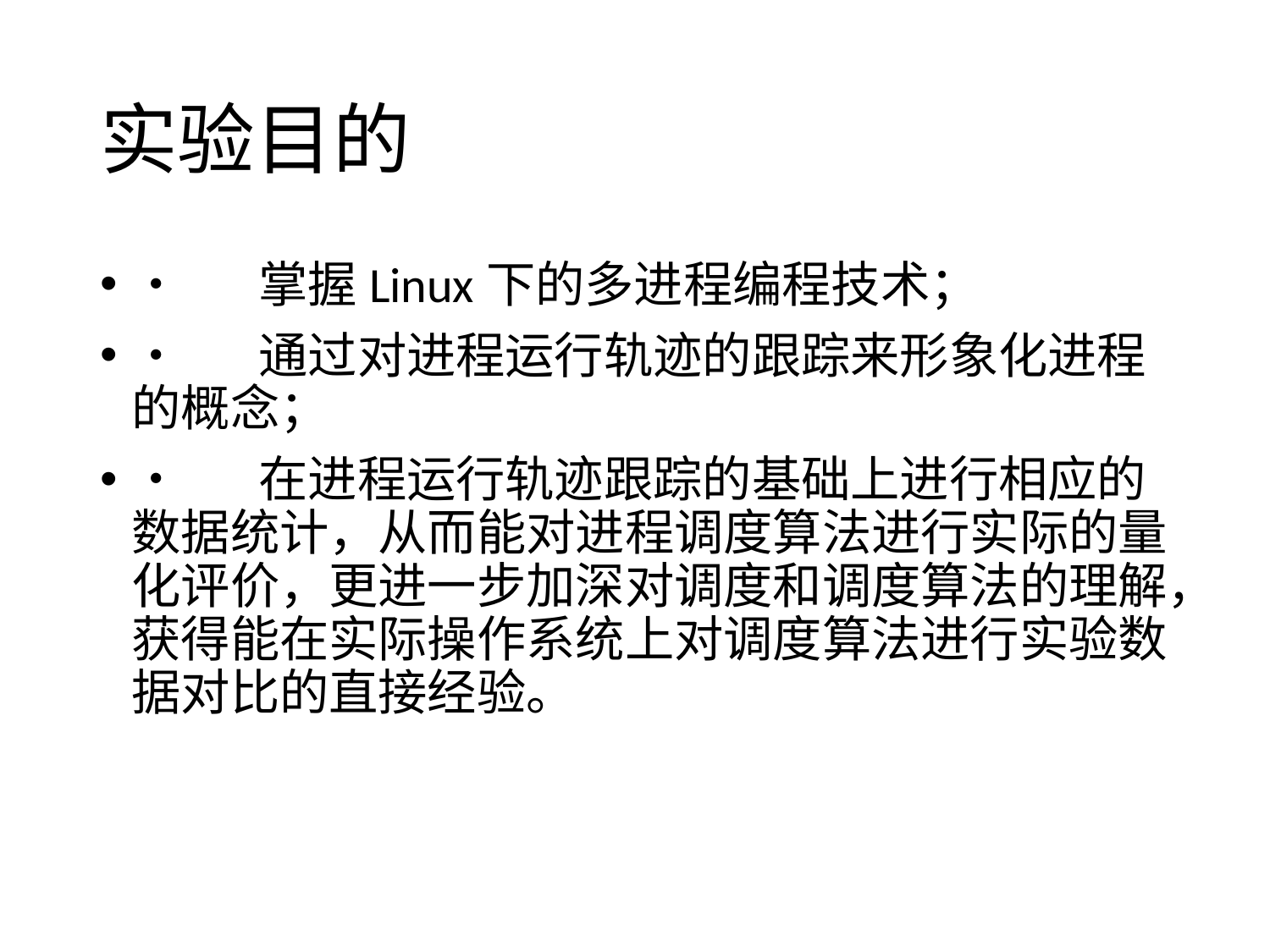

# 实验目的
•	掌握Linux下的多进程编程技术；
•	通过对进程运行轨迹的跟踪来形象化进程的概念；
•	在进程运行轨迹跟踪的基础上进行相应的数据统计，从而能对进程调度算法进行实际的量化评价，更进一步加深对调度和调度算法的理解，获得能在实际操作系统上对调度算法进行实验数据对比的直接经验。